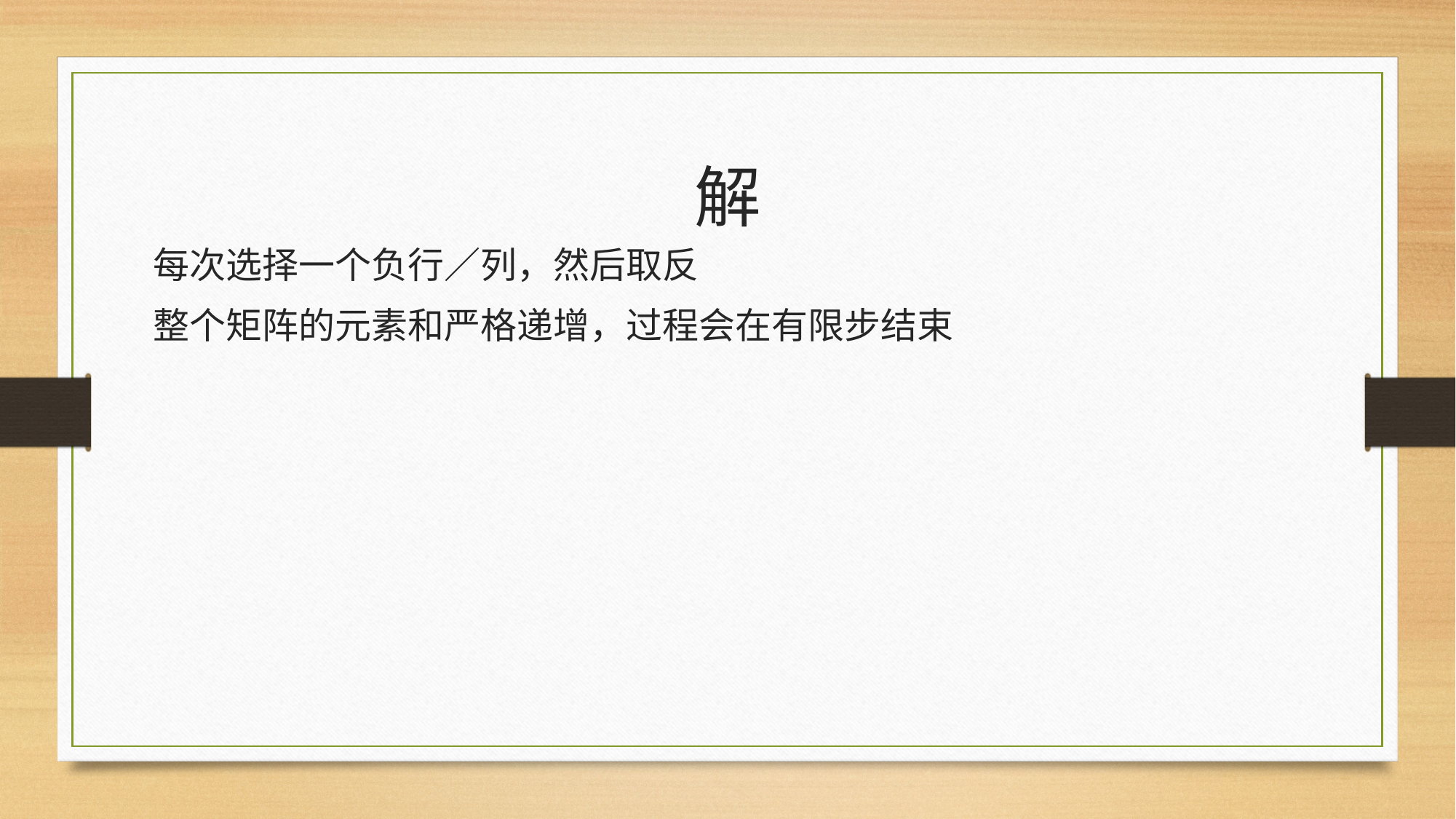

# 解
每次选择一个负行／列，然后取反
整个矩阵的元素和严格递增，过程会在有限步结束